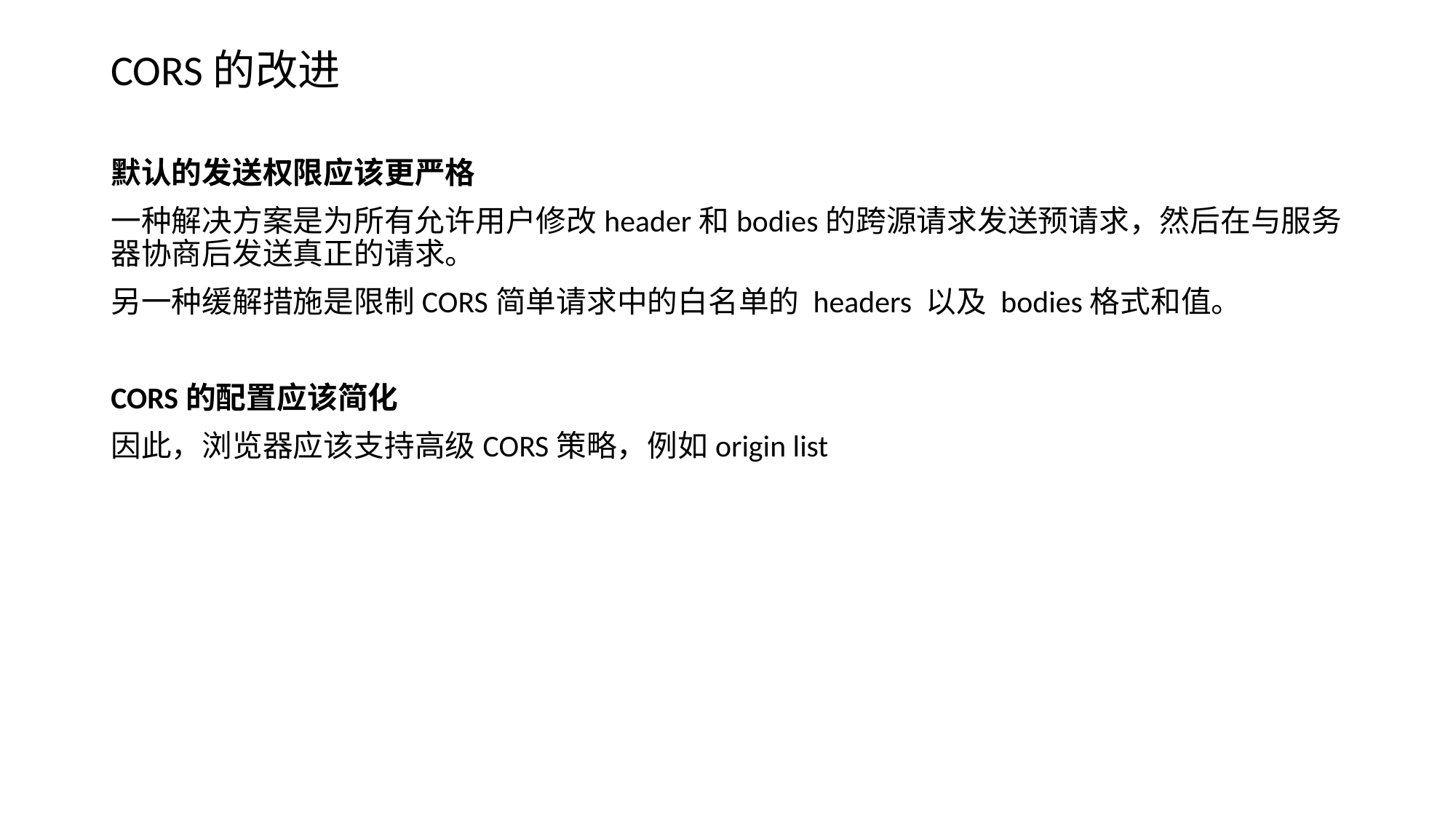

CORS的改进

默认的发送权限应该更严格
一种解决方案是为所有允许用户修改header和bodies的跨源请求发送预请求，然后在与服务器协商后发送真正的请求。
另一种缓解措施是限制CORS简单请求中的白名单的 headers 以及 bodies格式和值。

CORS的配置应该简化
因此，浏览器应该支持高级CORS策略，例如origin list

18